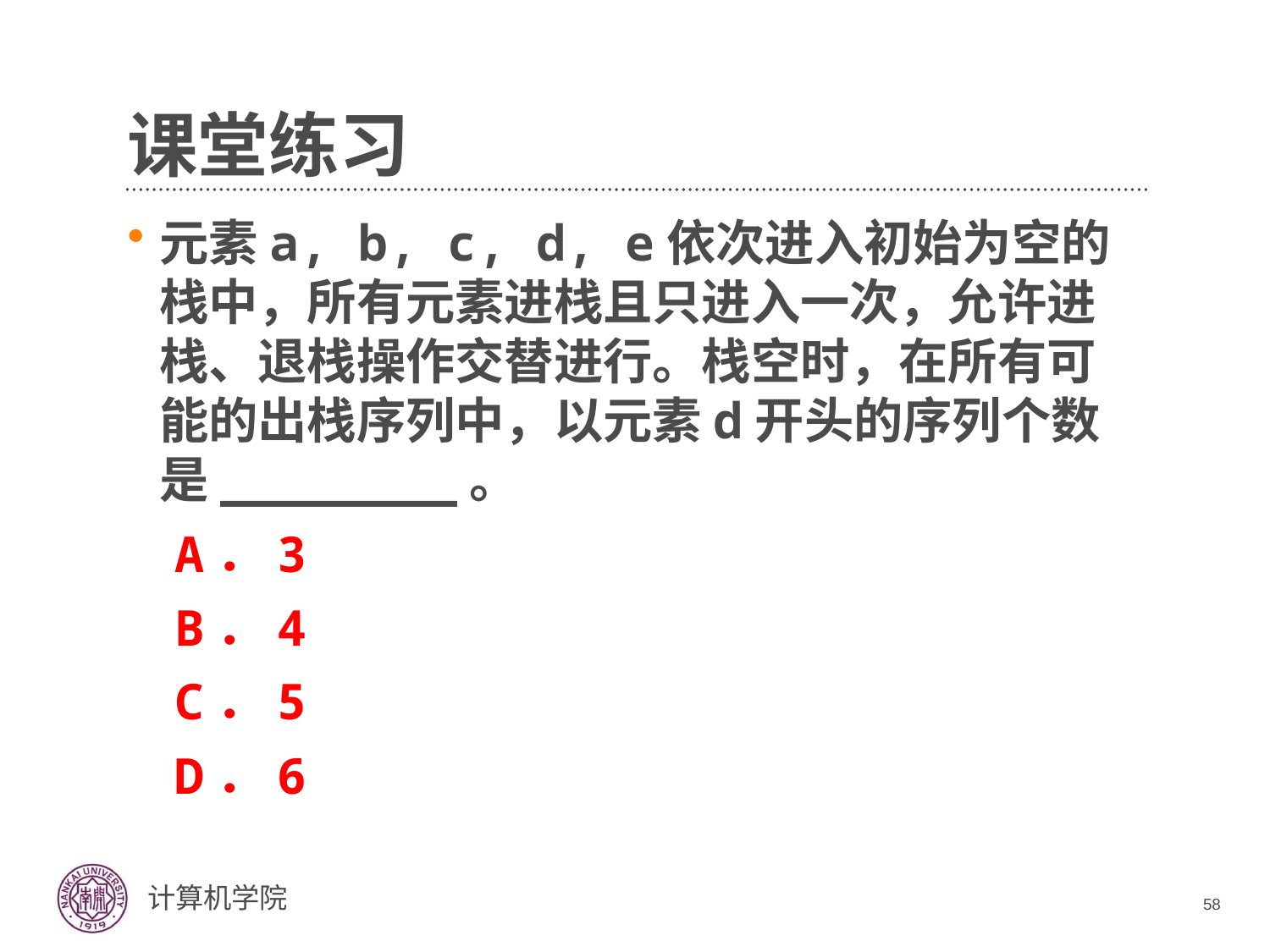

# 课堂练习
元素a, b, c, d, e依次进入初始为空的栈中，所有元素进栈且只进入一次，允许进栈、退栈操作交替进行。栈空时，在所有可能的出栈序列中，以元素d开头的序列个数是________。
A．3
B．4
C．5
D．6
58